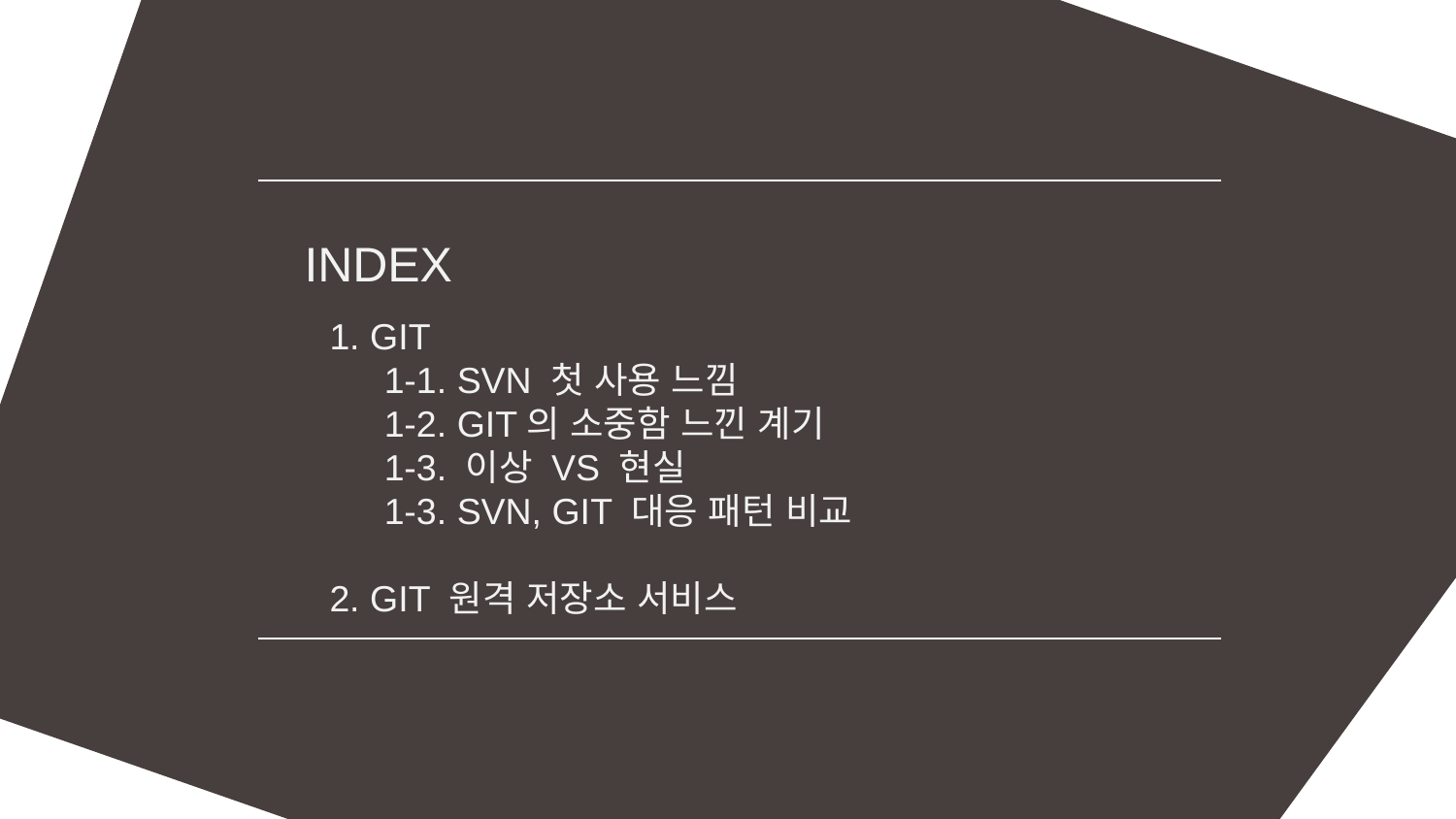

INDEX
1. GIT
	1-1. SVN 첫 사용 느낌
	1-2. GIT의 소중함 느낀 계기
	1-3. 이상 VS 현실
	1-3. SVN, GIT 대응 패턴 비교

2. GIT 원격 저장소 서비스